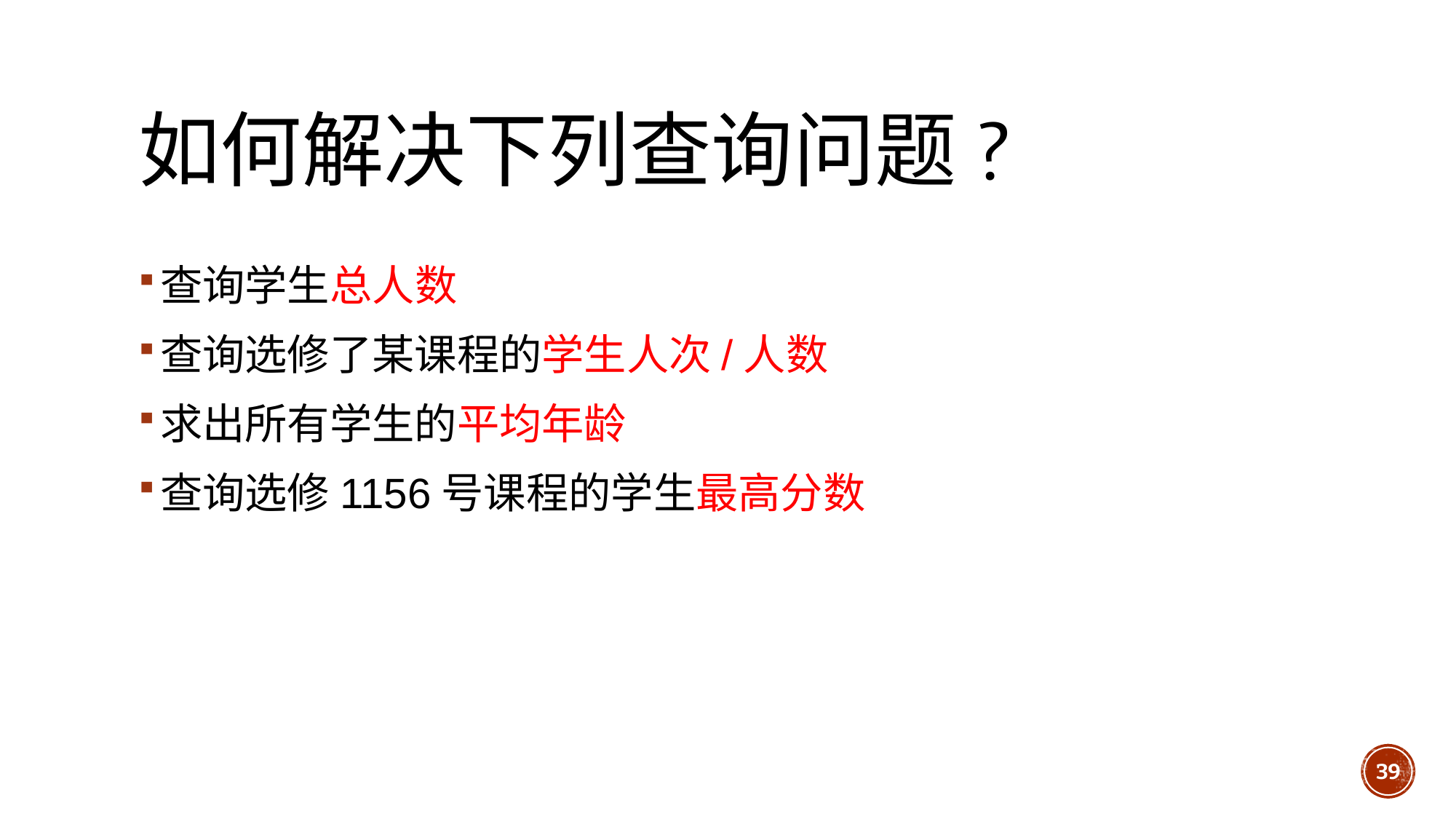

# 如何解决下列查询问题?
查询学生总人数
查询选修了某课程的学生人次/人数
求出所有学生的平均年龄
查询选修1156号课程的学生最高分数

39